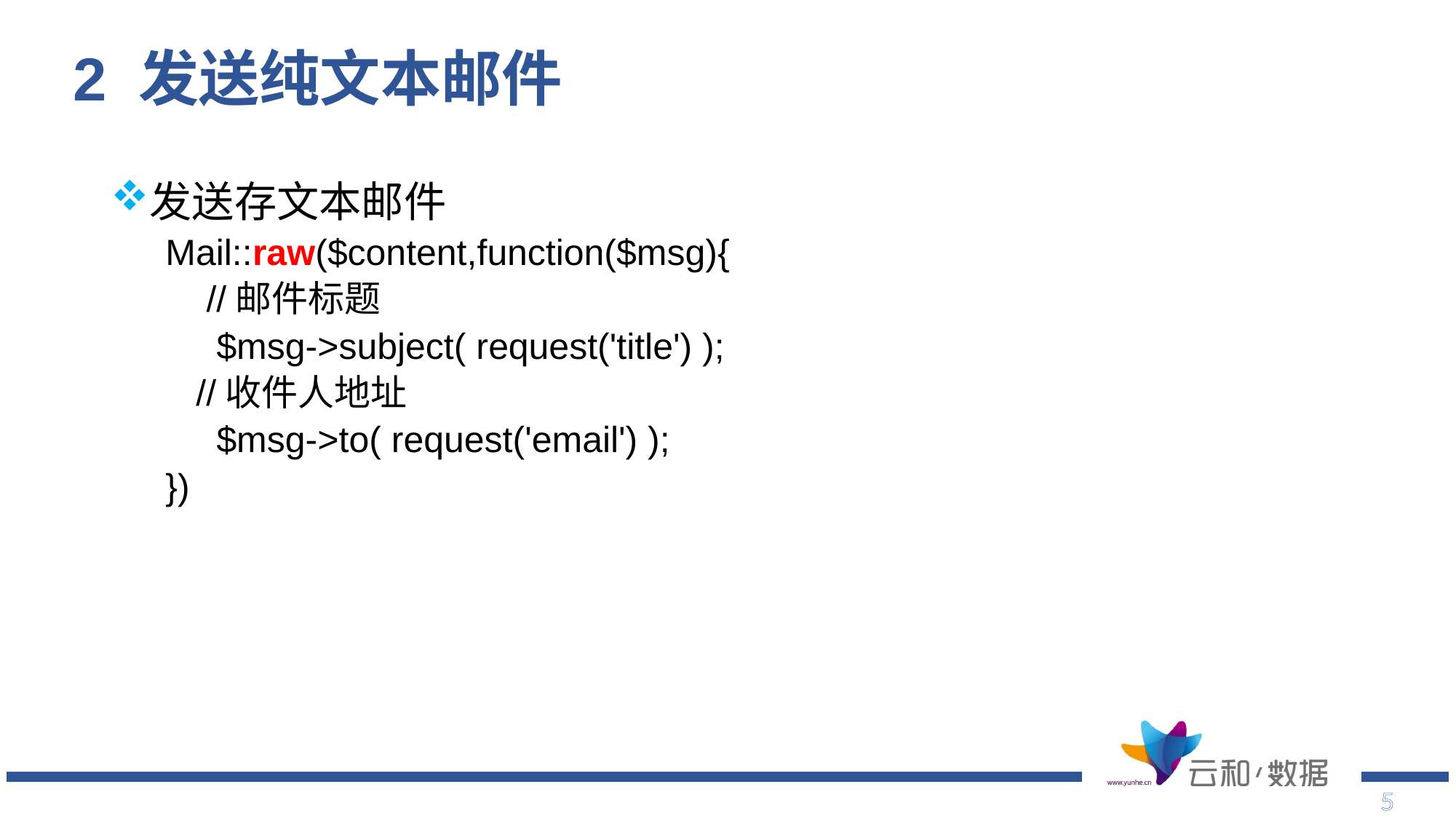

# 2 发送纯文本邮件
发送存文本邮件
Mail::raw($content,function($msg){
    //邮件标题
     $msg->subject( request('title') );
   //收件人地址
     $msg->to( request('email') );
})